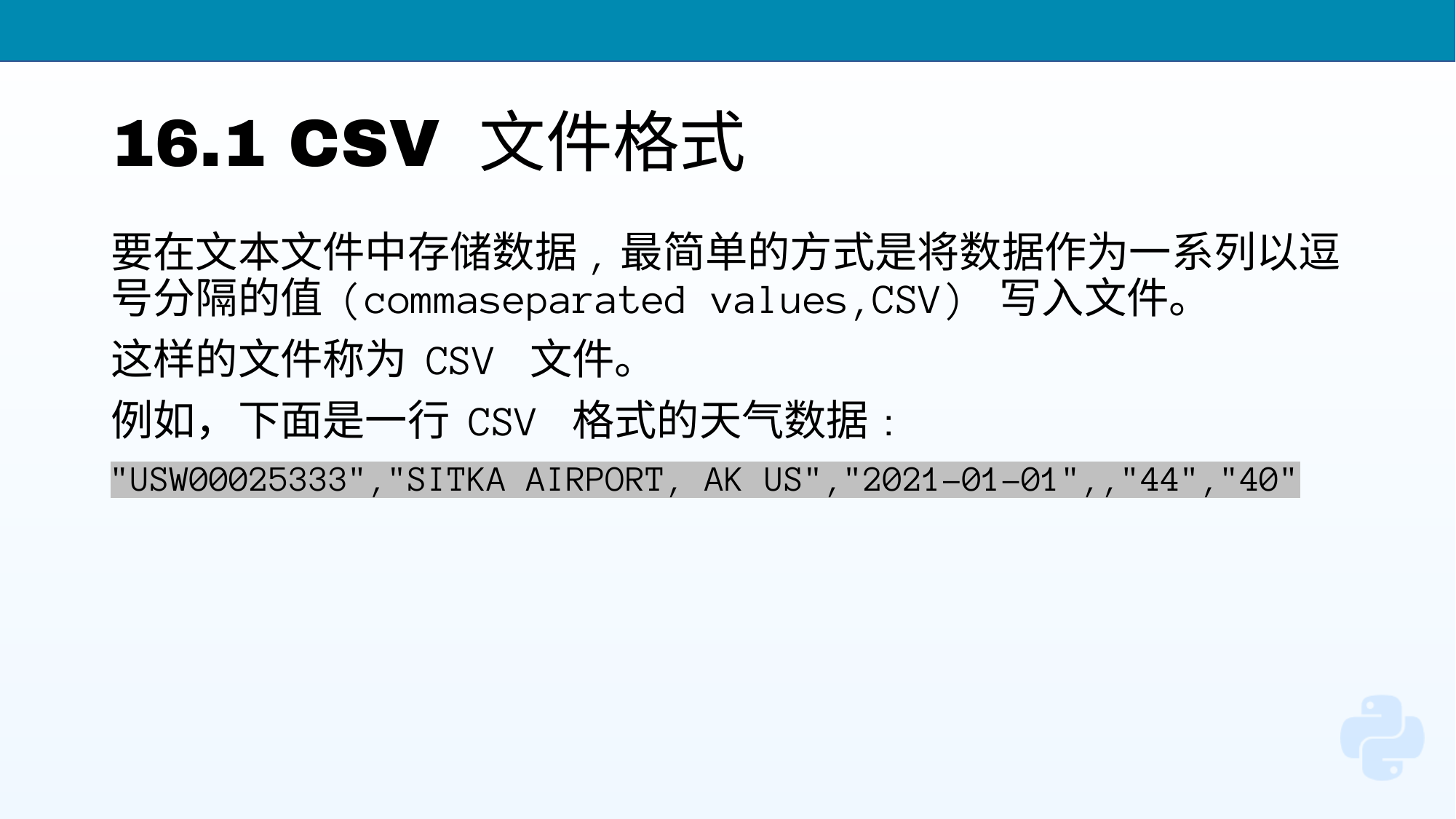

# 16.1 CSV 文件格式
要在文本文件中存储数据,最简单的方式是将数据作为一系列以逗号分隔的值 (commaseparated values,CSV) 写入文件。
这样的文件称为 CSV 文件。
例如，下面是一行 CSV 格式的天气数据:
"USW00025333","SITKA AIRPORT, AK US","2021-01-01",,"44","40"